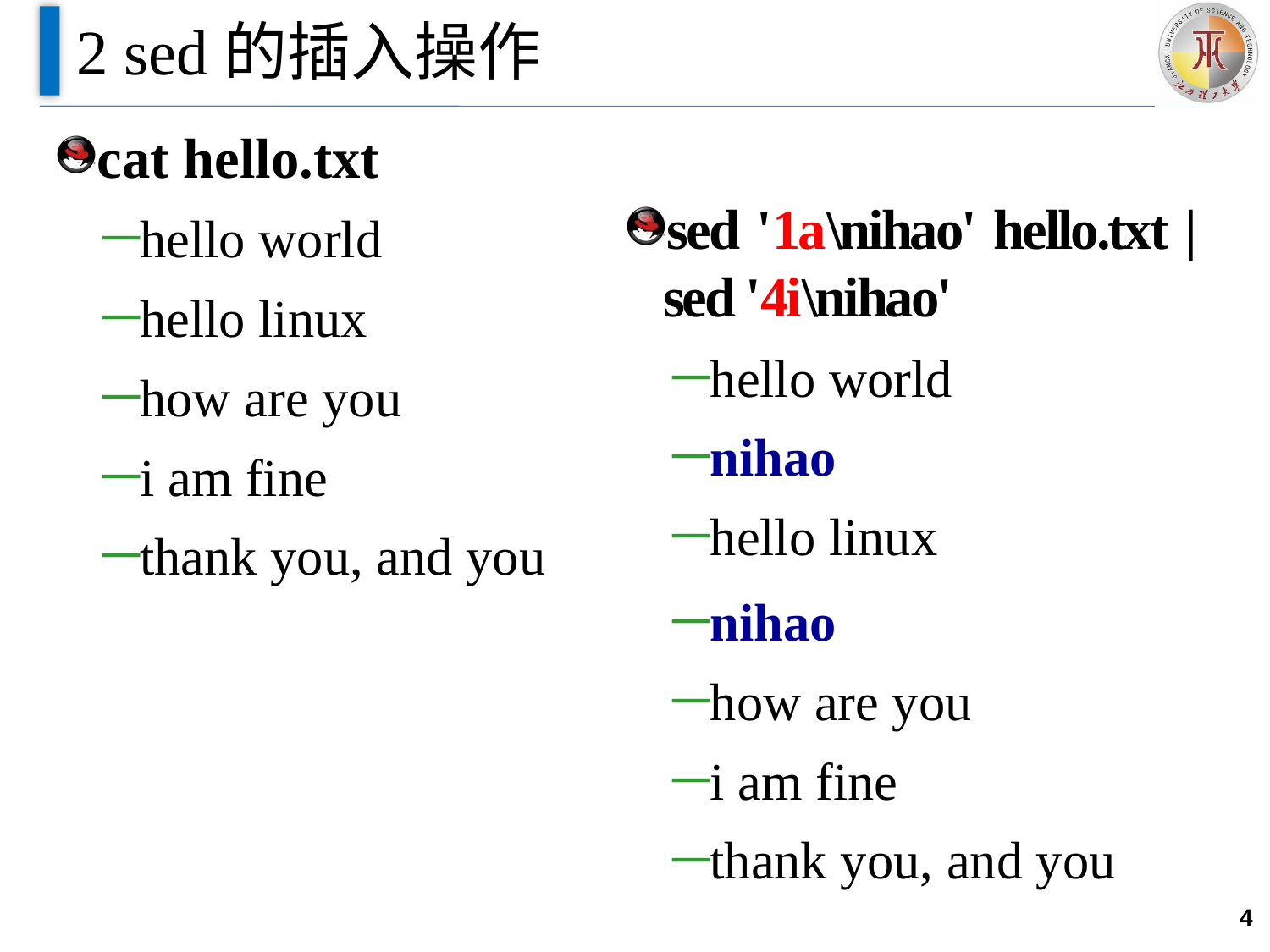

# 2 sed的插入操作
cat hello.txt
hello world
hello linux
how are you
i am fine
thank you, and you

sed '1a\nihao' hello.txt | sed '4i\nihao'
hello world
nihao
hello linux
nihao
how are you
i am fine
thank you, and you
4